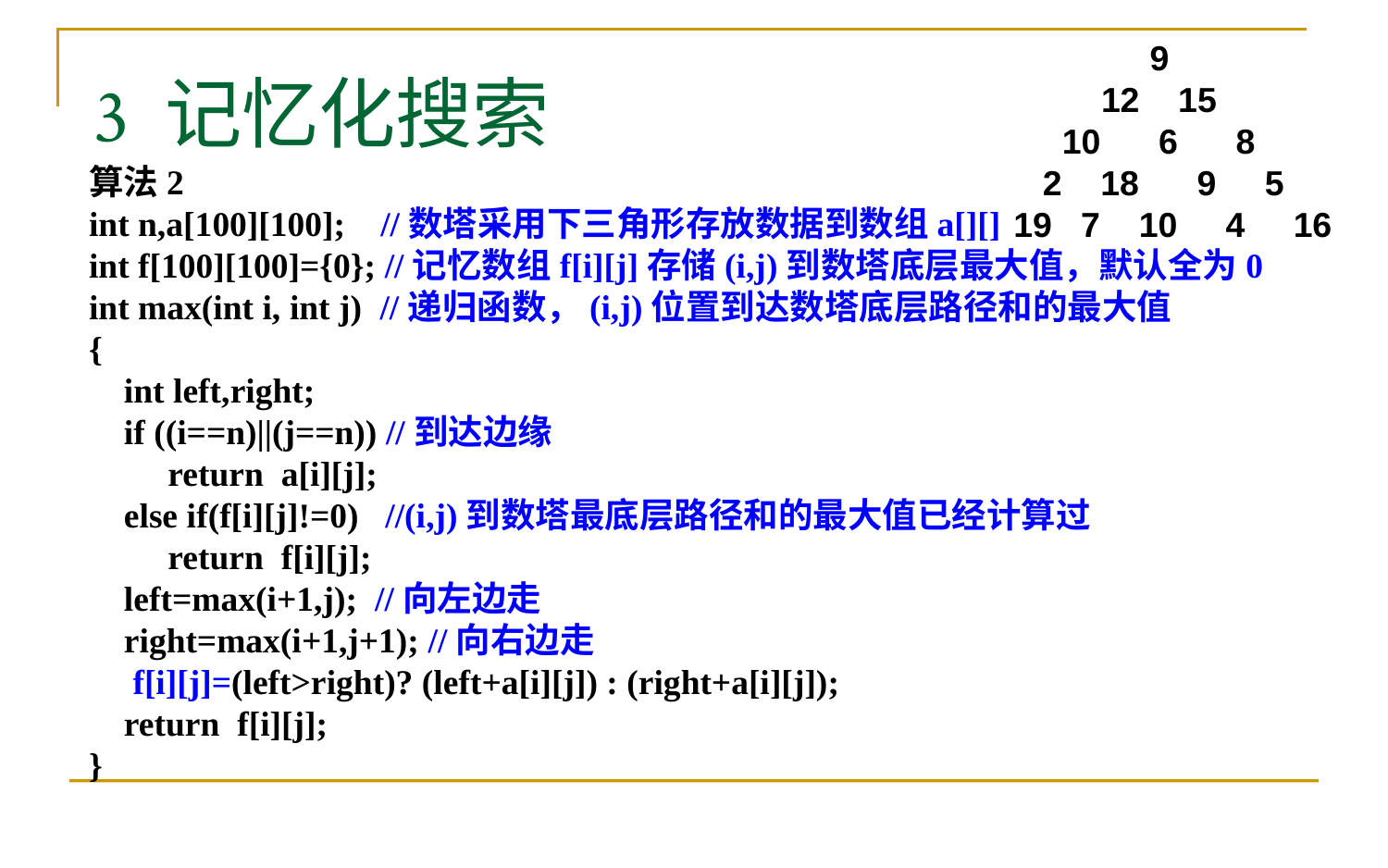

9
         12    15
     10      6      8
   2    18      9     5
19   7    10     4     16
# 3 记忆化搜索
算法2
int n,a[100][100];    //数塔采用下三角形存放数据到数组a[][]
int f[100][100]={0}; //记忆数组f[i][j]存储(i,j)到数塔底层最大值，默认全为0
int max(int i, int j)  //递归函数，(i,j)位置到达数塔底层路径和的最大值
{
    int left,right;
    if ((i==n)||(j==n)) //到达边缘
         return  a[i][j];
    else if(f[i][j]!=0)   //(i,j)到数塔最底层路径和的最大值已经计算过
         return  f[i][j];
    left=max(i+1,j);  //向左边走
    right=max(i+1,j+1); //向右边走
     f[i][j]=(left>right)? (left+a[i][j]) : (right+a[i][j]);
    return  f[i][j];
}